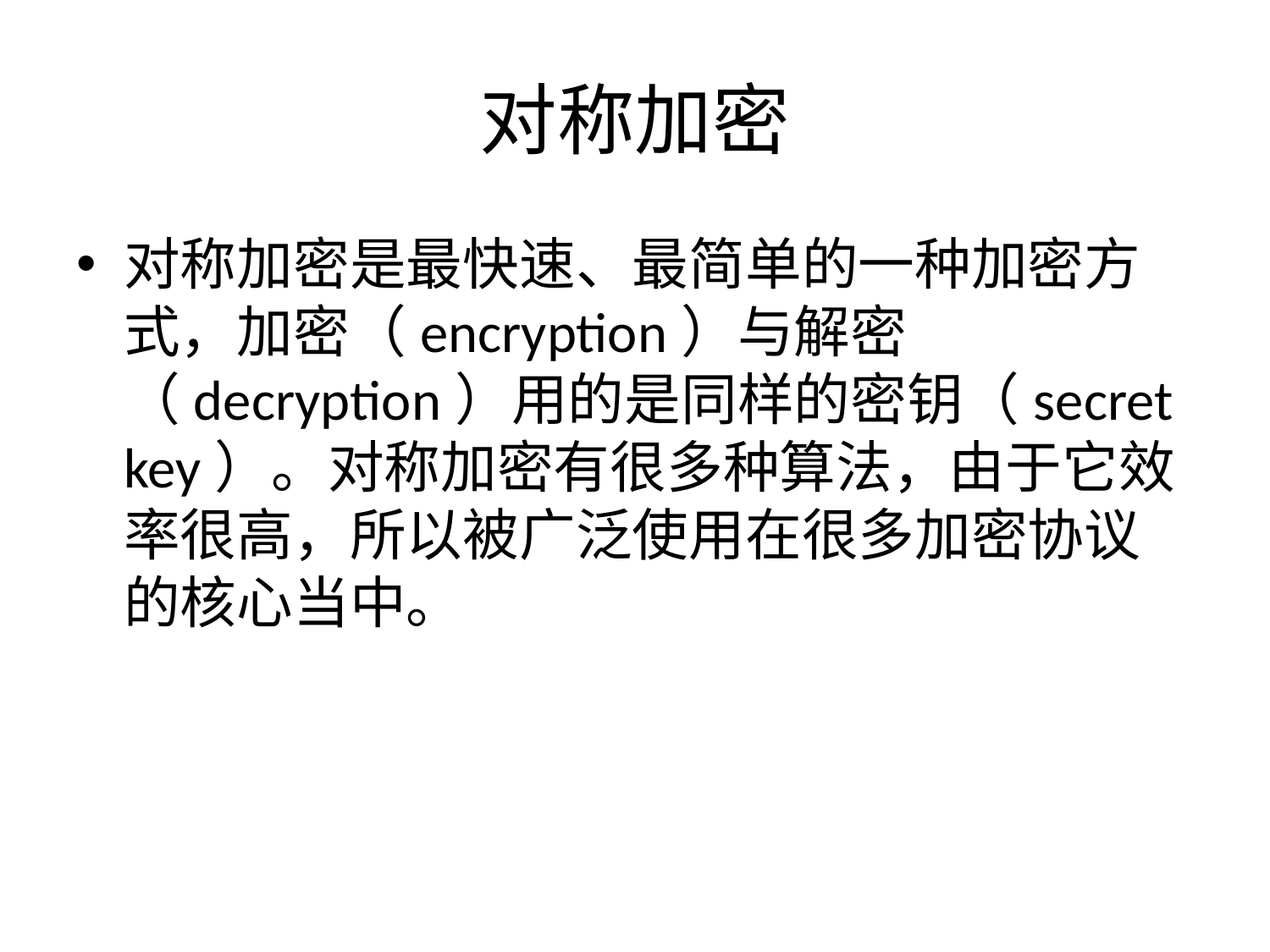

# 对称加密
对称加密是最快速、最简单的一种加密方式，加密（encryption）与解密（decryption）用的是同样的密钥（secret key）。对称加密有很多种算法，由于它效率很高，所以被广泛使用在很多加密协议的核心当中。